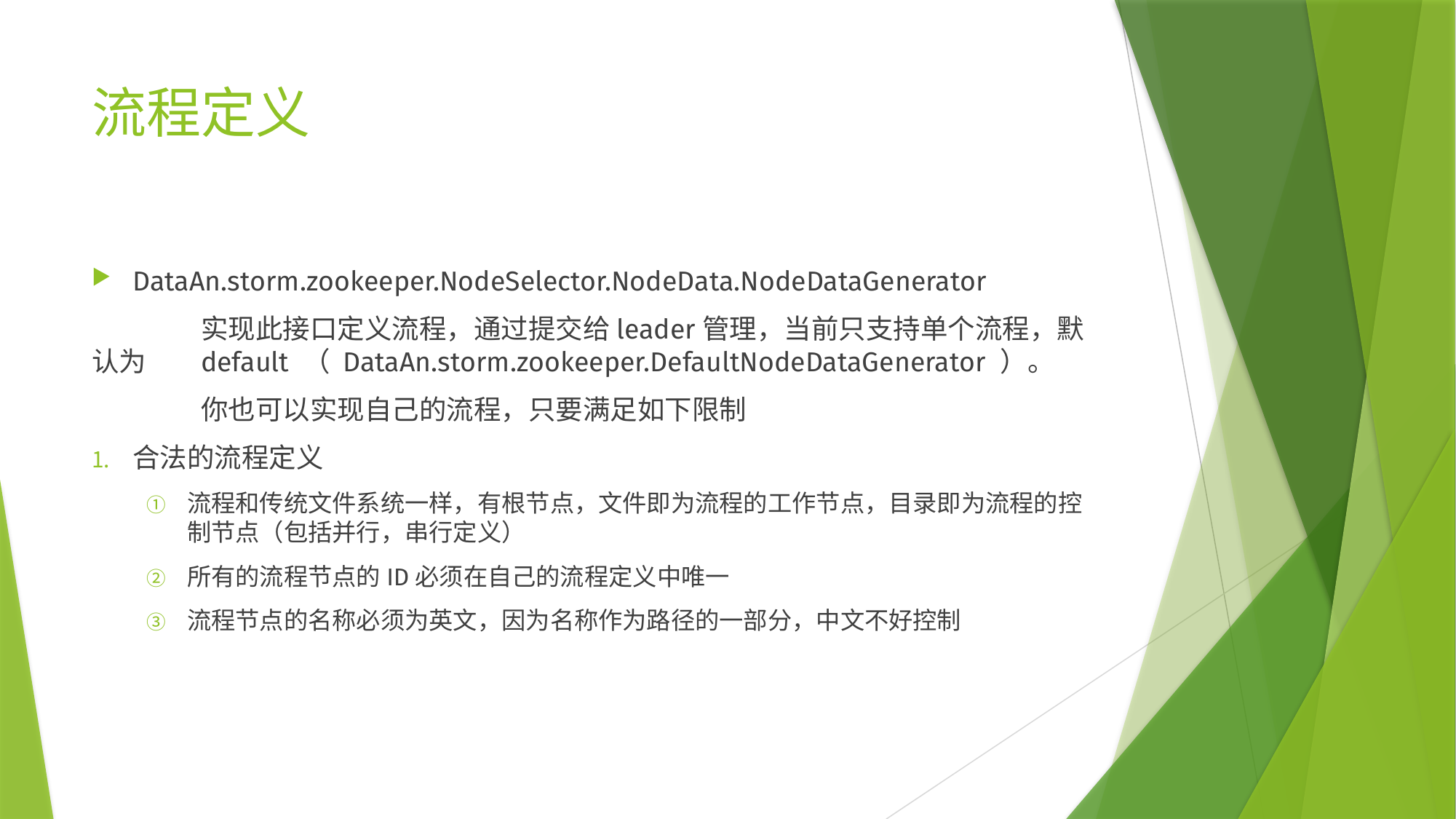

# 流程定义
DataAn.storm.zookeeper.NodeSelector.NodeData.NodeDataGenerator
	实现此接口定义流程，通过提交给leader管理，当前只支持单个流程，默认为	default （ DataAn.storm.zookeeper.DefaultNodeDataGenerator ）。
	你也可以实现自己的流程，只要满足如下限制
合法的流程定义
流程和传统文件系统一样，有根节点，文件即为流程的工作节点，目录即为流程的控制节点（包括并行，串行定义）
所有的流程节点的ID必须在自己的流程定义中唯一
流程节点的名称必须为英文，因为名称作为路径的一部分，中文不好控制